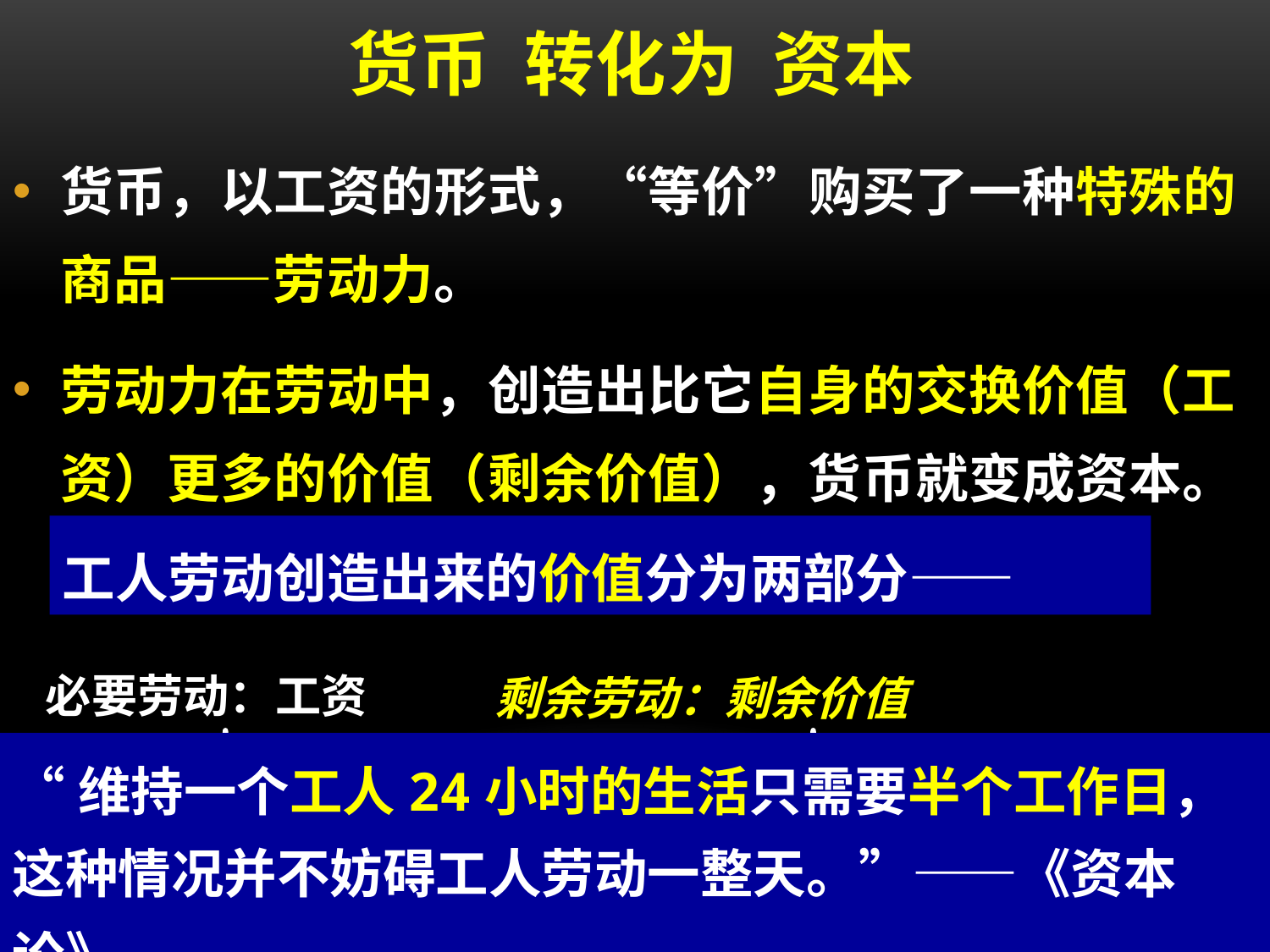

# 货币  转化为  资本
货币，以工资的形式，“等价”购买了一种特殊的商品——劳动力。
劳动力在劳动中，创造出比它自身的交换价值（工资）更多的价值（剩余价值），货币就变成资本。
工人劳动创造出来的价值分为两部分——

必要劳动：工资
剩余劳动：剩余价值

“维持一个工人24小时的生活只需要半个工作日，这种情况并不妨碍工人劳动一整天。”——《资本论》